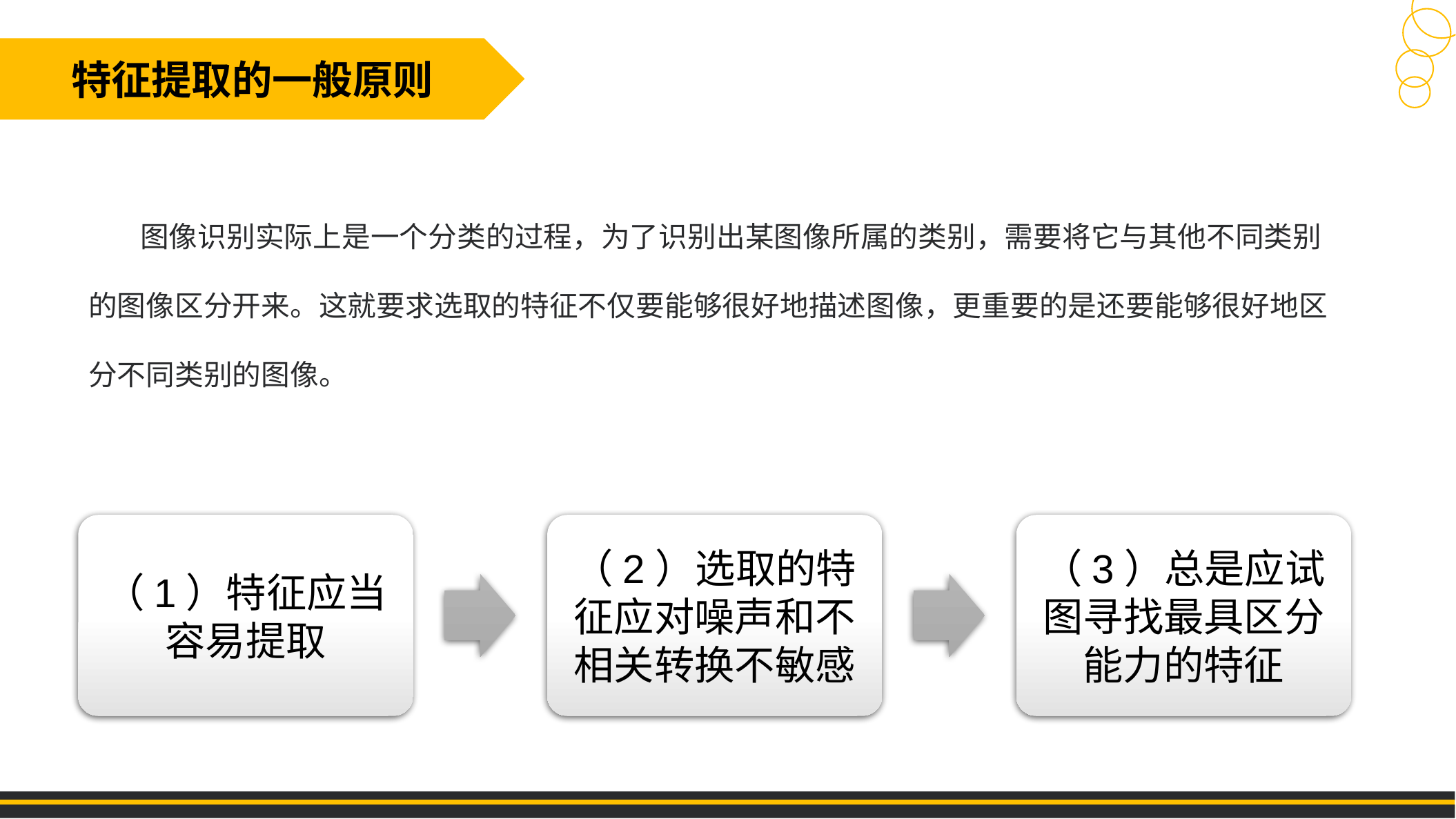

特征提取的一般原则
图像识别实际上是一个分类的过程，为了识别出某图像所属的类别，需要将它与其他不同类别的图像区分开来。这就要求选取的特征不仅要能够很好地描述图像，更重要的是还要能够很好地区分不同类别的图像。

（1）特征应当容易提取

（2）选取的特征应对噪声和不相关转换不敏感

（3）总是应试图寻找最具区分能力的特征